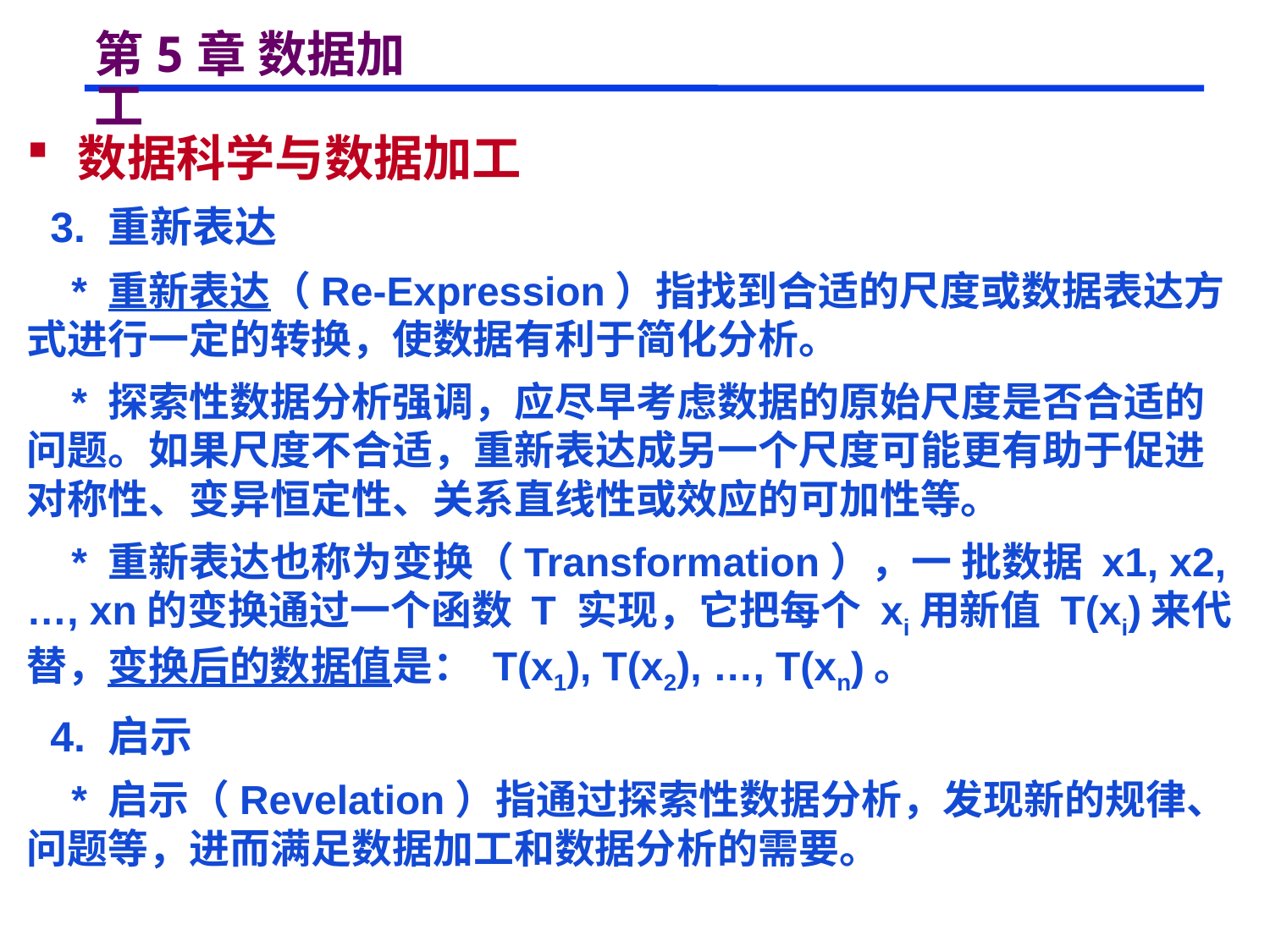

# 第5章 数据加工
 数据科学与数据加工
  3. 重新表达
    * 重新表达（Re-Expression）指找到合适的尺度或数据表达方式进行一定的转换，使数据有利于简化分析。
    * 探索性数据分析强调，应尽早考虑数据的原始尺度是否合适的问题。如果尺度不合适，重新表达成另一个尺度可能更有助于促进对称性、变异恒定性、关系直线性或效应的可加性等。
    * 重新表达也称为变换（Transformation），一 批数据 x1, x2, …, xn的变换通过一个函数 T 实现，它把每个 xi用新值 T(xi)来代替，变换后的数据值是： T(x1), T(x2), …, T(xn)。
  4. 启示
    * 启示（Revelation）指通过探索性数据分析，发现新的规律、问题等，进而满足数据加工和数据分析的需要。